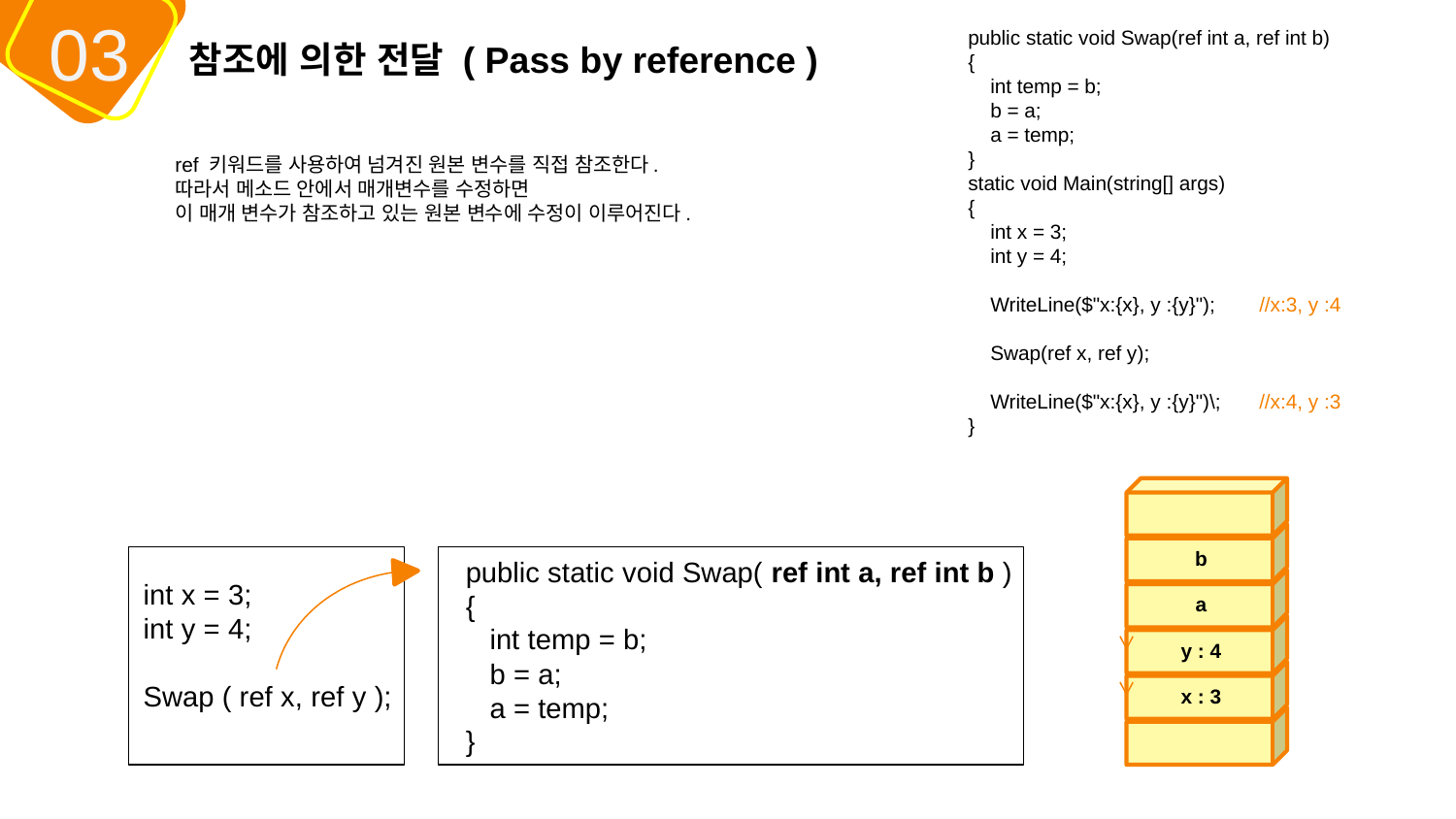

03
public static void Swap(ref int a, ref int b)
{
    int temp = b;
    b = a;
    a = temp;
}
static void Main(string[] args)
{
    int x = 3;
    int y = 4;

    WriteLine($"x:{x}, y :{y}");	//x:3, y :4

    Swap(ref x, ref y);

    WriteLine($"x:{x}, y :{y}")\;	//x:4, y :3
}
참조에 의한 전달 ( Pass by reference )

ref 키워드를 사용하여 넘겨진 원본 변수를 직접 참조한다.
따라서 메소드 안에서 매개변수를 수정하면
이 매개 변수가 참조하고 있는 원본 변수에 수정이 이루어진다.

b

public static void Swap( ref int a, ref int b )
{
   int temp = b;
   b = a;
   a = temp;
}

int x = 3;
int y = 4;

Swap ( ref x, ref y );

a

y : 4

x : 3